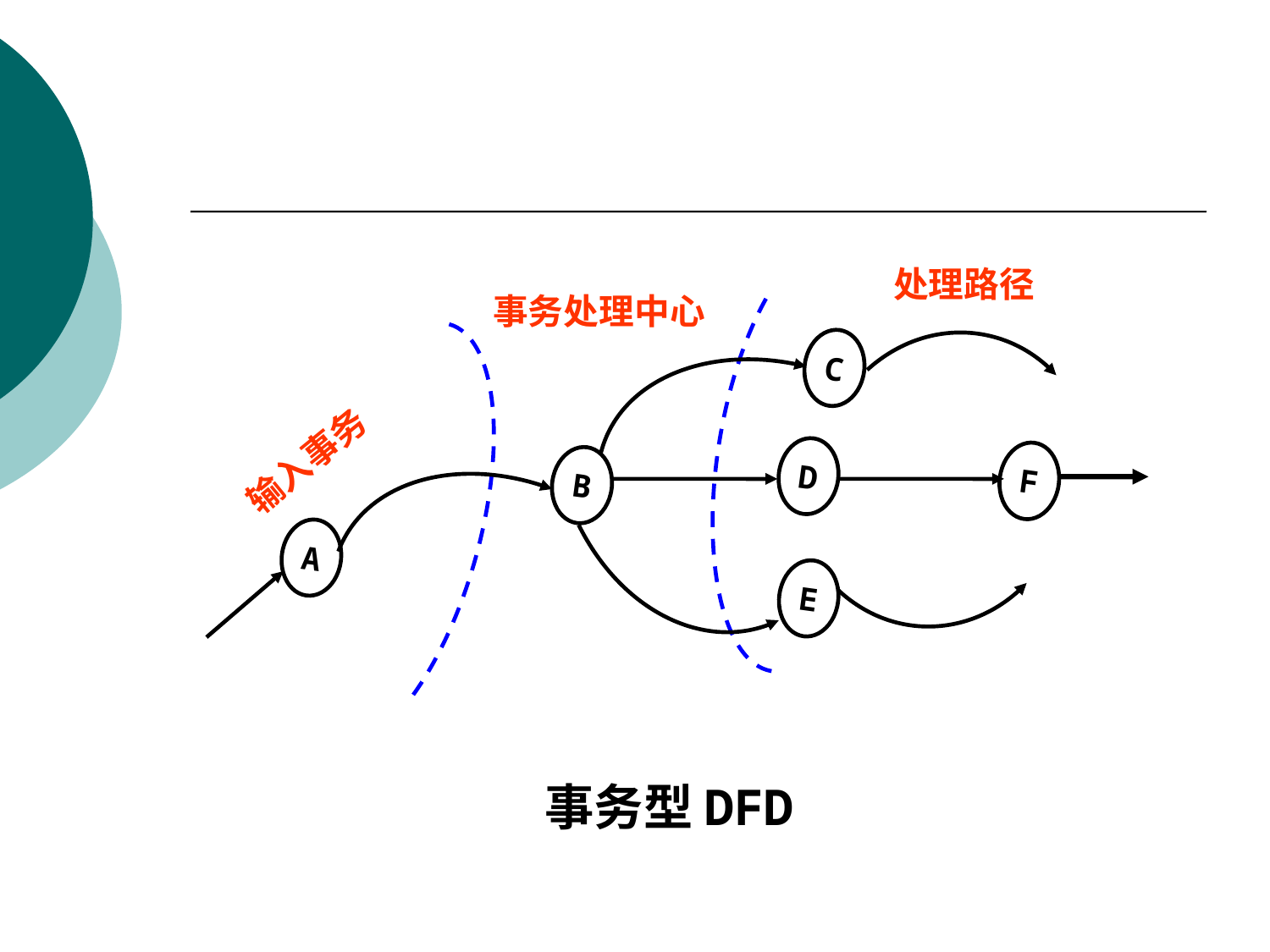

处理路径
事务处理中心

C

D
F
B

A

E

事务型DFD

输入事务